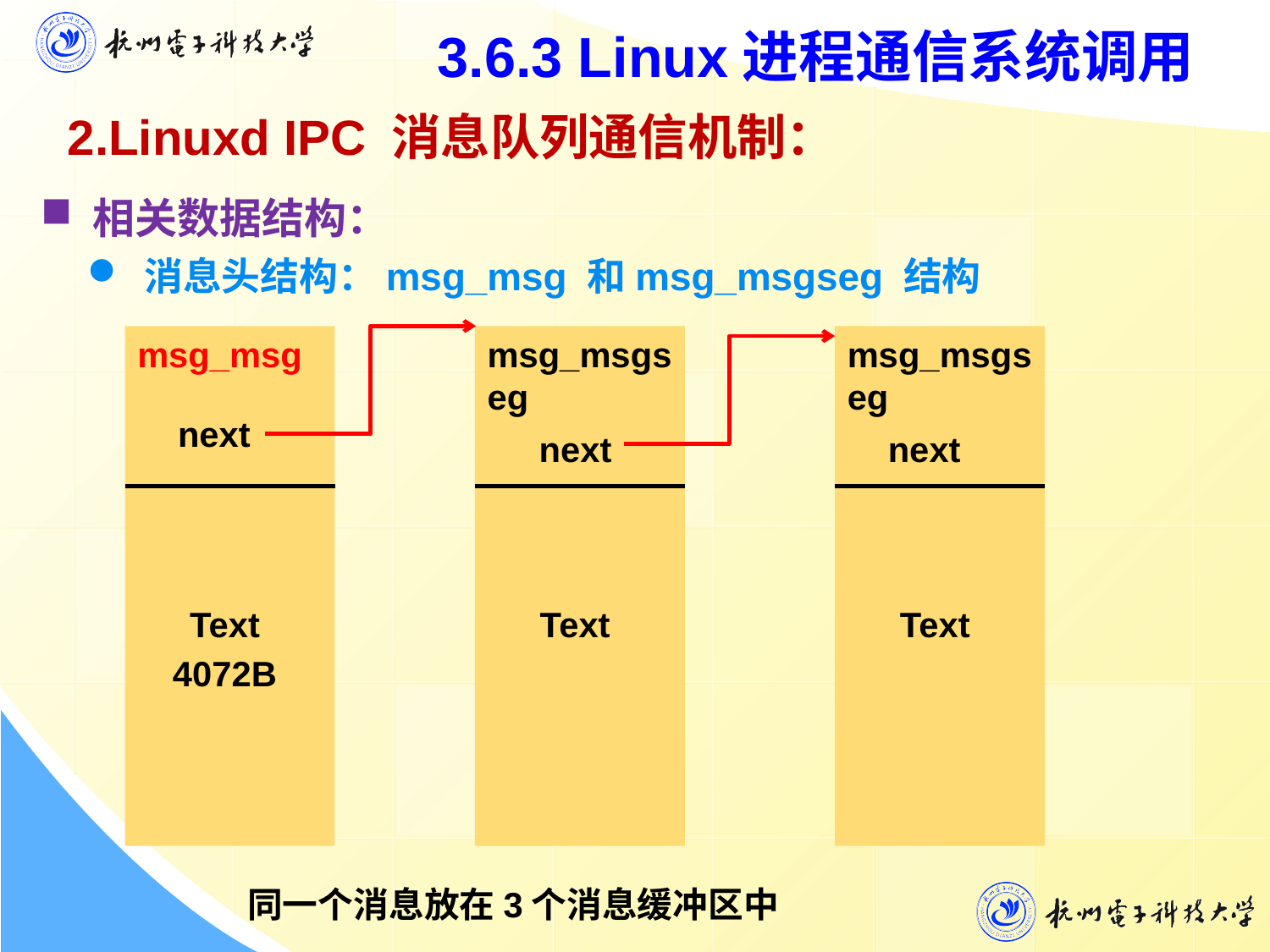

3.6.3 Linux进程通信系统调用
2.Linuxd IPC 消息队列通信机制：
 相关数据结构：
 消息头结构：msg_msg 和msg_msgseg 结构

msg_msg

msg_msgseg

msg_msgseg
next
next
next
Text
Text
Text
4072B
同一个消息放在3个消息缓冲区中